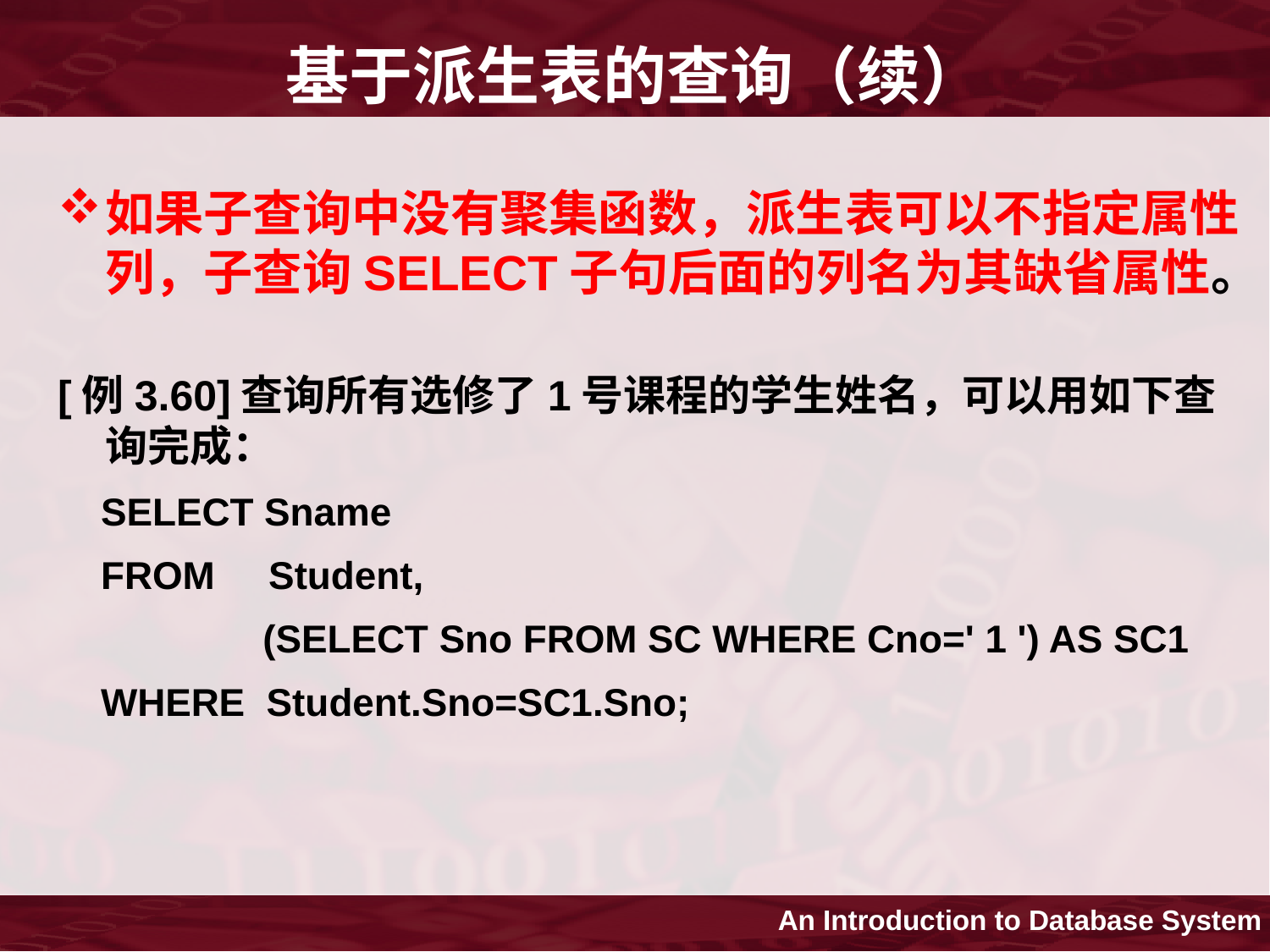

# 基于派生表的查询（续）
如果子查询中没有聚集函数，派生表可以不指定属性列，子查询SELECT子句后面的列名为其缺省属性。

[例3.60]查询所有选修了1号课程的学生姓名，可以用如下查询完成：
    SELECT Sname
    FROM     Student,
                   (SELECT Sno FROM SC WHERE Cno=' 1 ') AS SC1
    WHERE  Student.Sno=SC1.Sno;